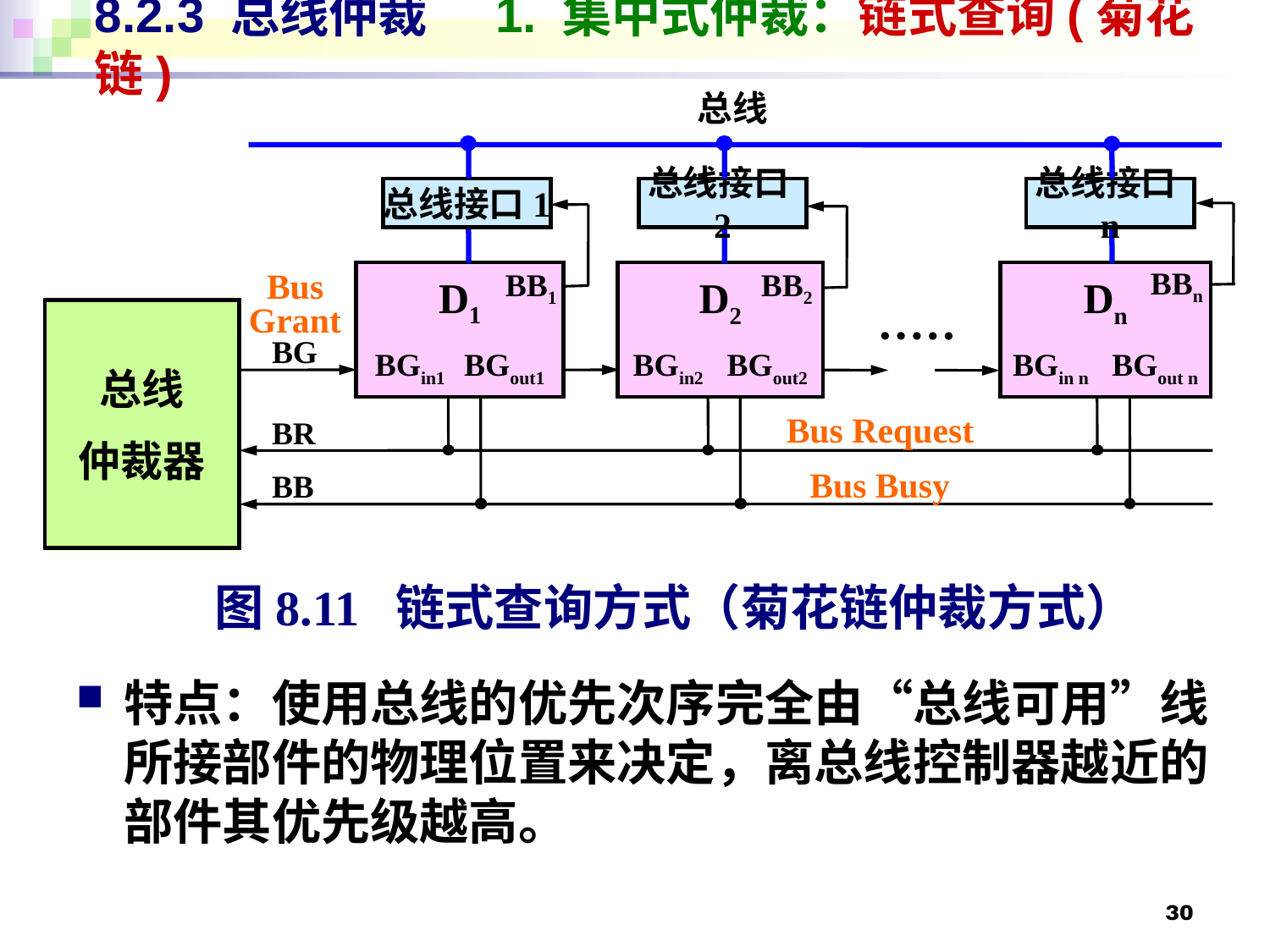

# 8.2.3 总线仲裁     1. 集中式仲裁：链式查询(菊花链)
总线

总线接口1
总线接口2
总线接口n

D1
BGin1    BGout1
D2
BGin2     BGout2
Dn
BGin n     BGout n
Bus
Grant
BBn
BB1
BB2

总线
仲裁器
BG

Bus Request
BR

Bus Busy
BB

图8.11  链式查询方式（菊花链仲裁方式）
特点：使用总线的优先次序完全由“总线可用”线所接部件的物理位置来决定，离总线控制器越近的部件其优先级越高。
30